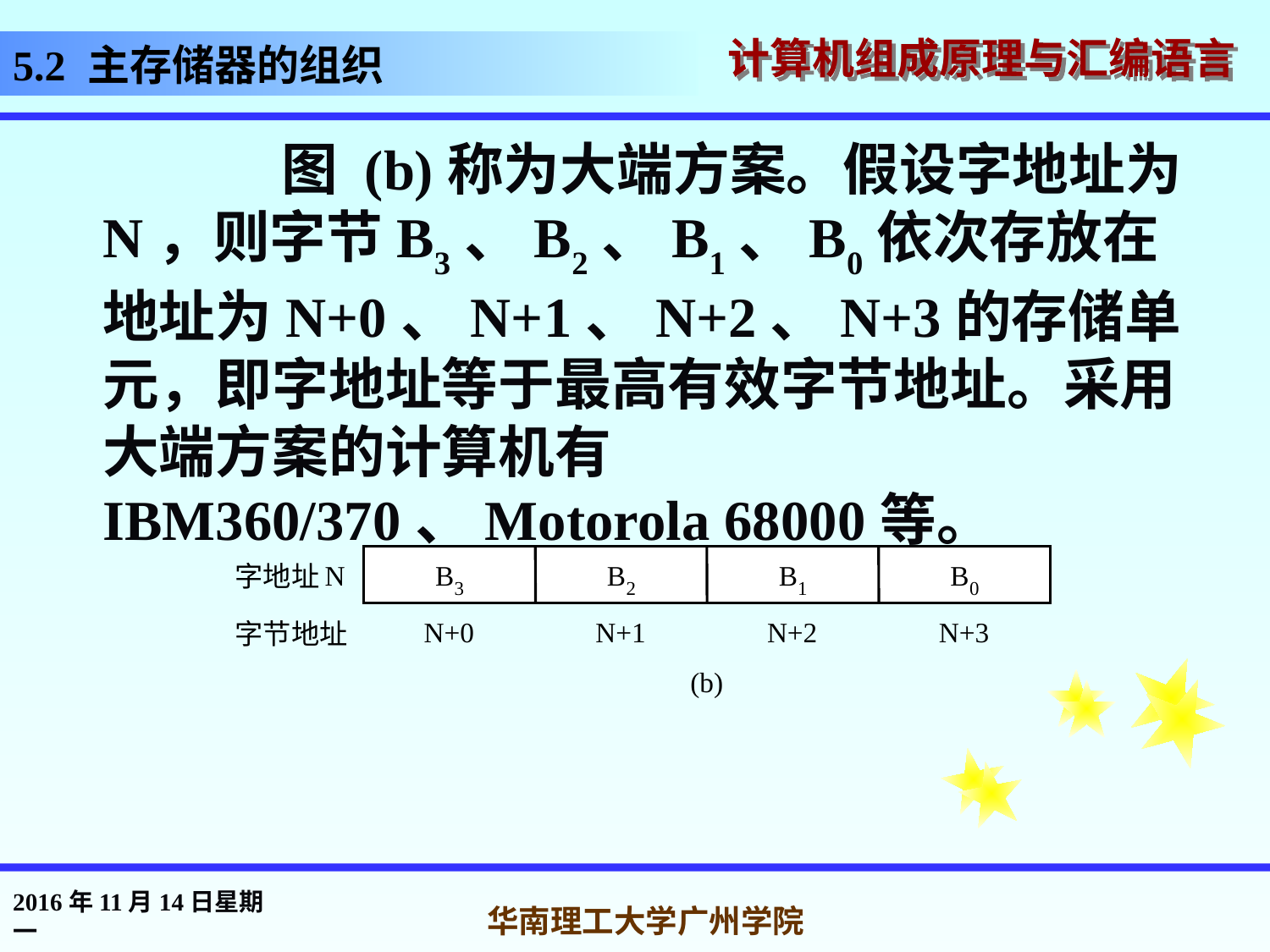

# 5.2 主存储器的组织
		   图 (b)称为大端方案。假设字地址为N，则字节B3、B2、B1、B0依次存放在地址为N+0、N+1、N+2、N+3的存储单元，即字地址等于最高有效字节地址。采用大端方案的计算机有IBM360/370、Motorola 68000等。

N
B
B
B
B
字地址
3
2
1
0
N+0
N+1
N+2
N+3
字节地址
(b)
2016年11月14日星期一
华南理工大学广州学院